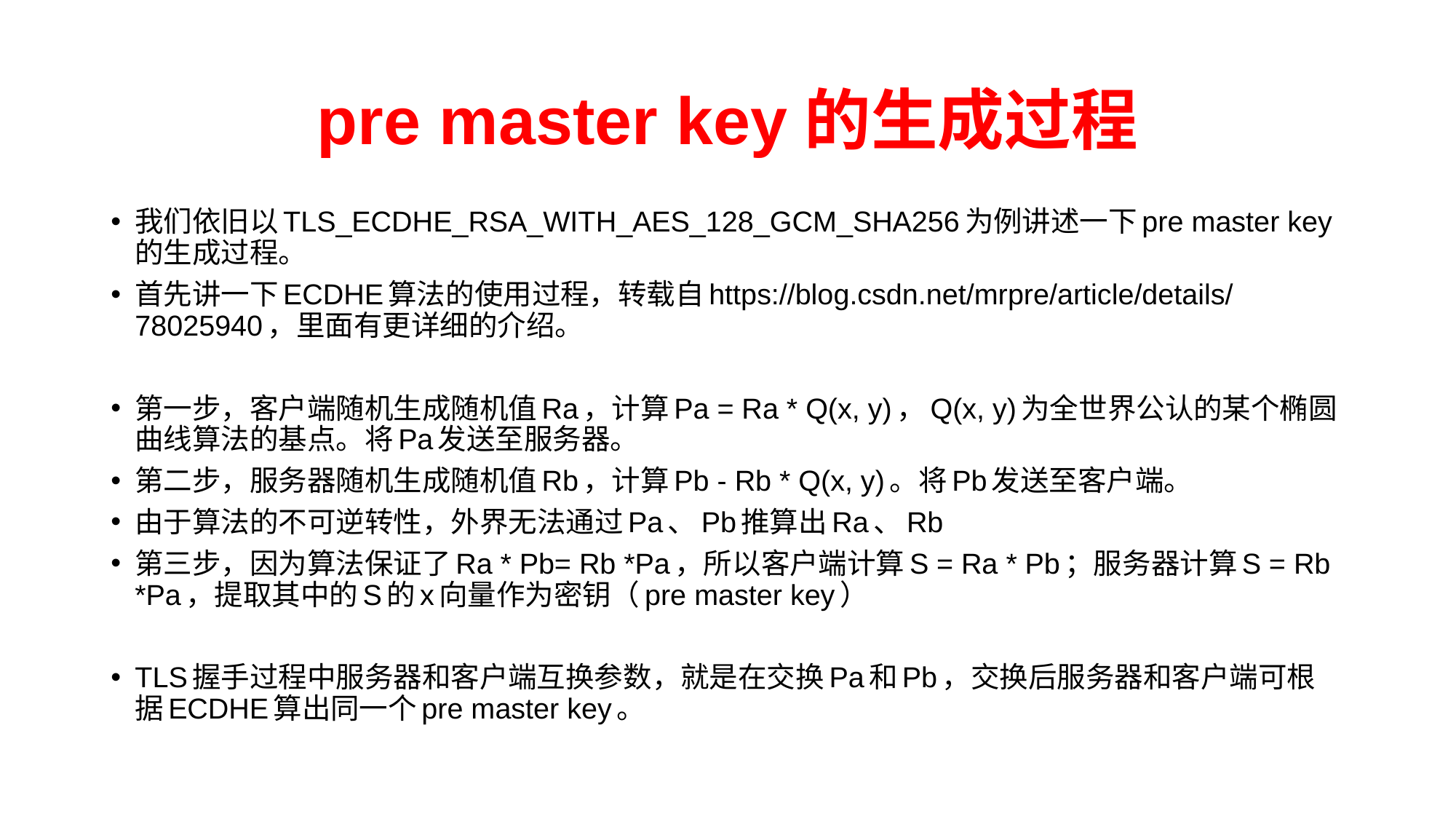

# pre master key的生成过程
我们依旧以TLS_ECDHE_RSA_WITH_AES_128_GCM_SHA256为例讲述一下pre master key的生成过程。
首先讲一下ECDHE算法的使用过程，转载自https://blog.csdn.net/mrpre/article/details/78025940，里面有更详细的介绍。

第一步，客户端随机生成随机值Ra，计算Pa = Ra * Q(x, y)，Q(x, y)为全世界公认的某个椭圆曲线算法的基点。将Pa发送至服务器。
第二步，服务器随机生成随机值Rb，计算Pb - Rb * Q(x, y)。将Pb发送至客户端。
由于算法的不可逆转性，外界无法通过Pa、Pb推算出Ra、Rb
第三步，因为算法保证了Ra * Pb= Rb *Pa，所以客户端计算S = Ra * Pb；服务器计算S = Rb *Pa，提取其中的S的x向量作为密钥（pre master key）

TLS握手过程中服务器和客户端互换参数，就是在交换Pa和Pb，交换后服务器和客户端可根据ECDHE算出同一个pre master key。